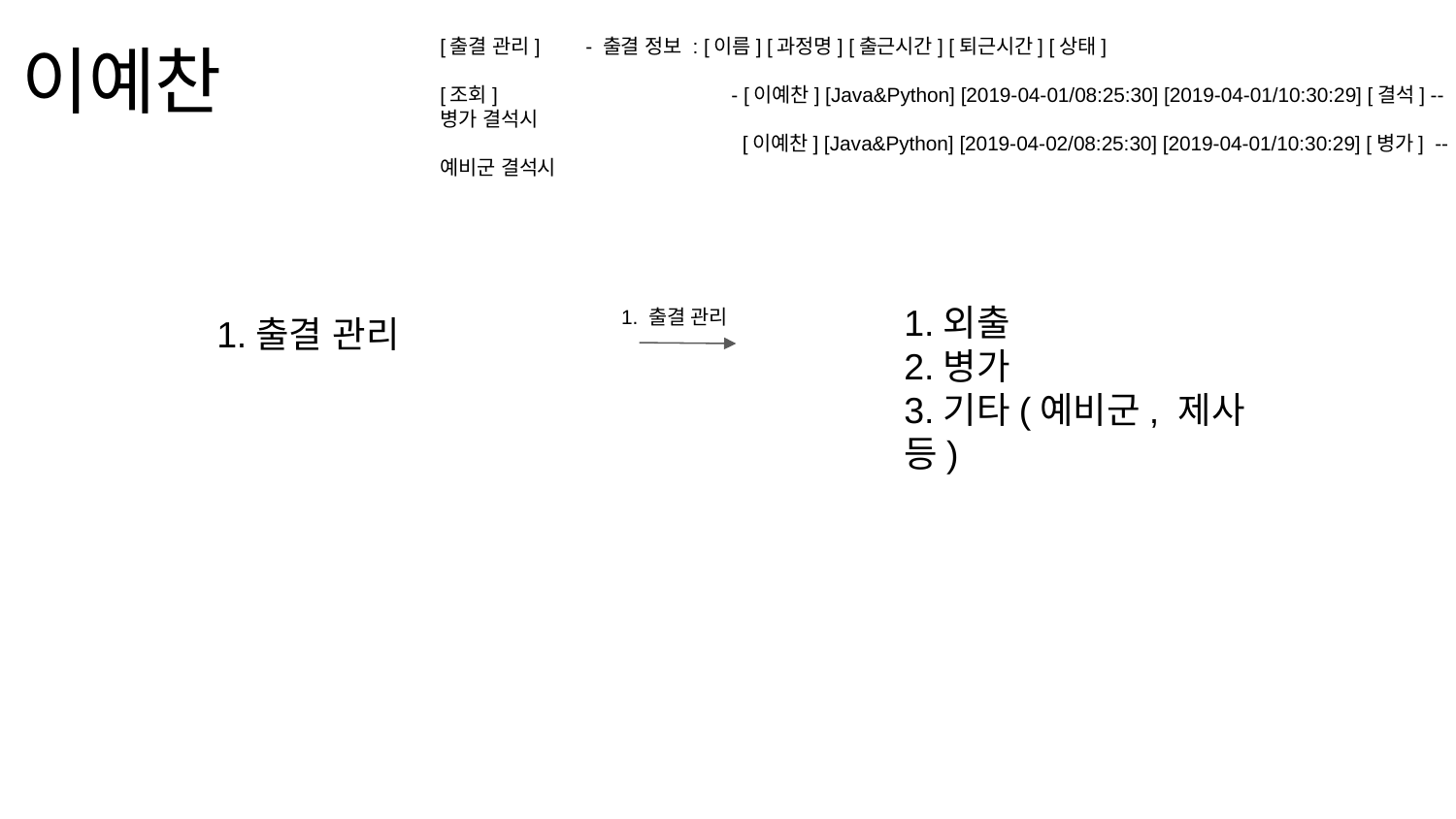

[출결 관리]	- 출결 정보 : [이름] [과정명] [출근시간] [퇴근시간] [상태]

[조회]		- [이예찬] [Java&Python] [2019-04-01/08:25:30] [2019-04-01/10:30:29] [결석] --병가 결석시
		  [이예찬] [Java&Python] [2019-04-02/08:25:30] [2019-04-01/10:30:29] [병가]  --예비군 결석시

# 이예찬
1.외출
2.병가
3.기타(예비군, 제사 등)

1. 출결 관리

1.출결 관리